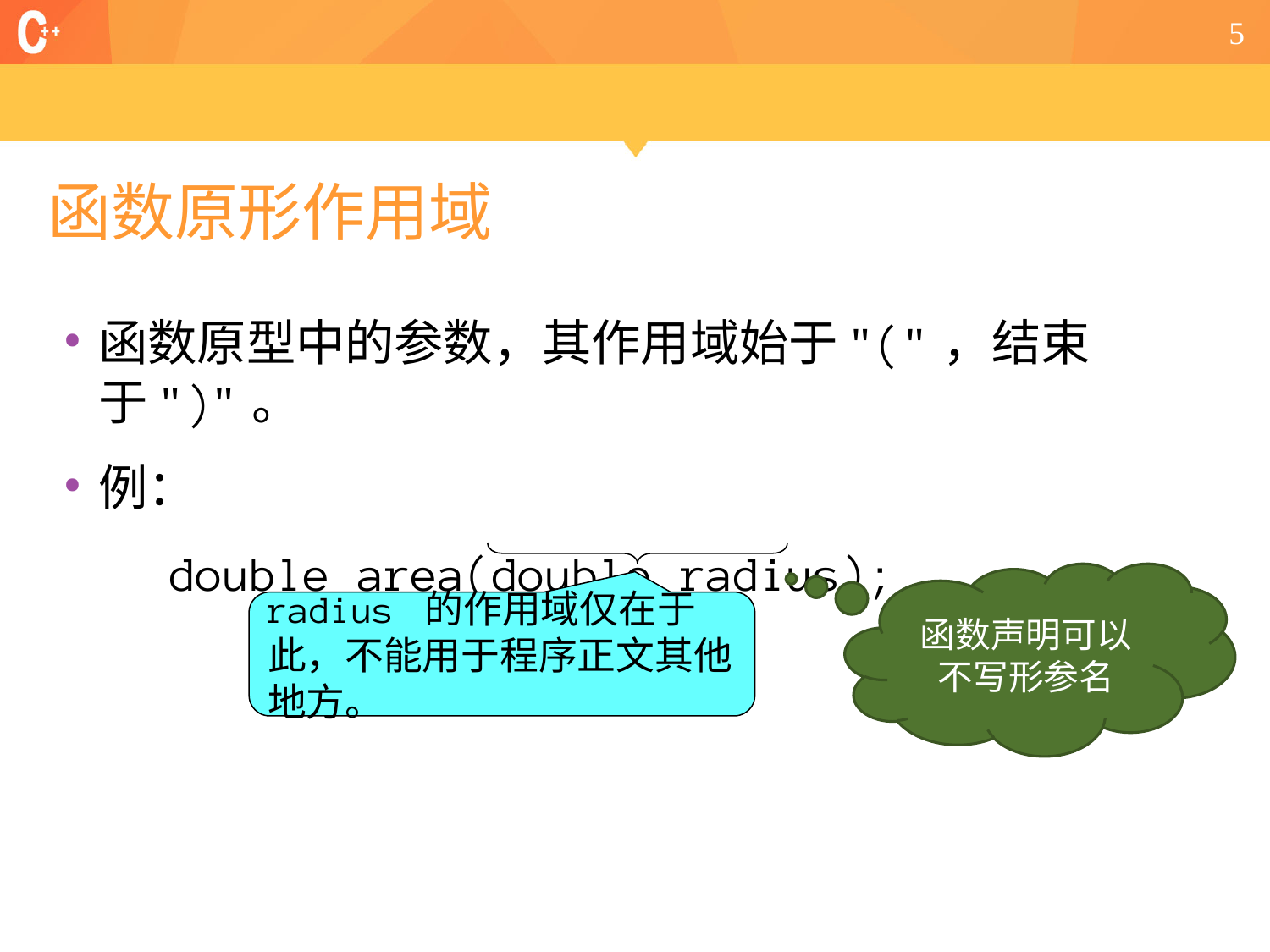

5
# 函数原形作用域
函数原型中的参数，其作用域始于"("，结束于")"。
例：
    double area(double radius);

函数声明可以不写形参名
radius 的作用域仅在于此，不能用于程序正文其他地方。